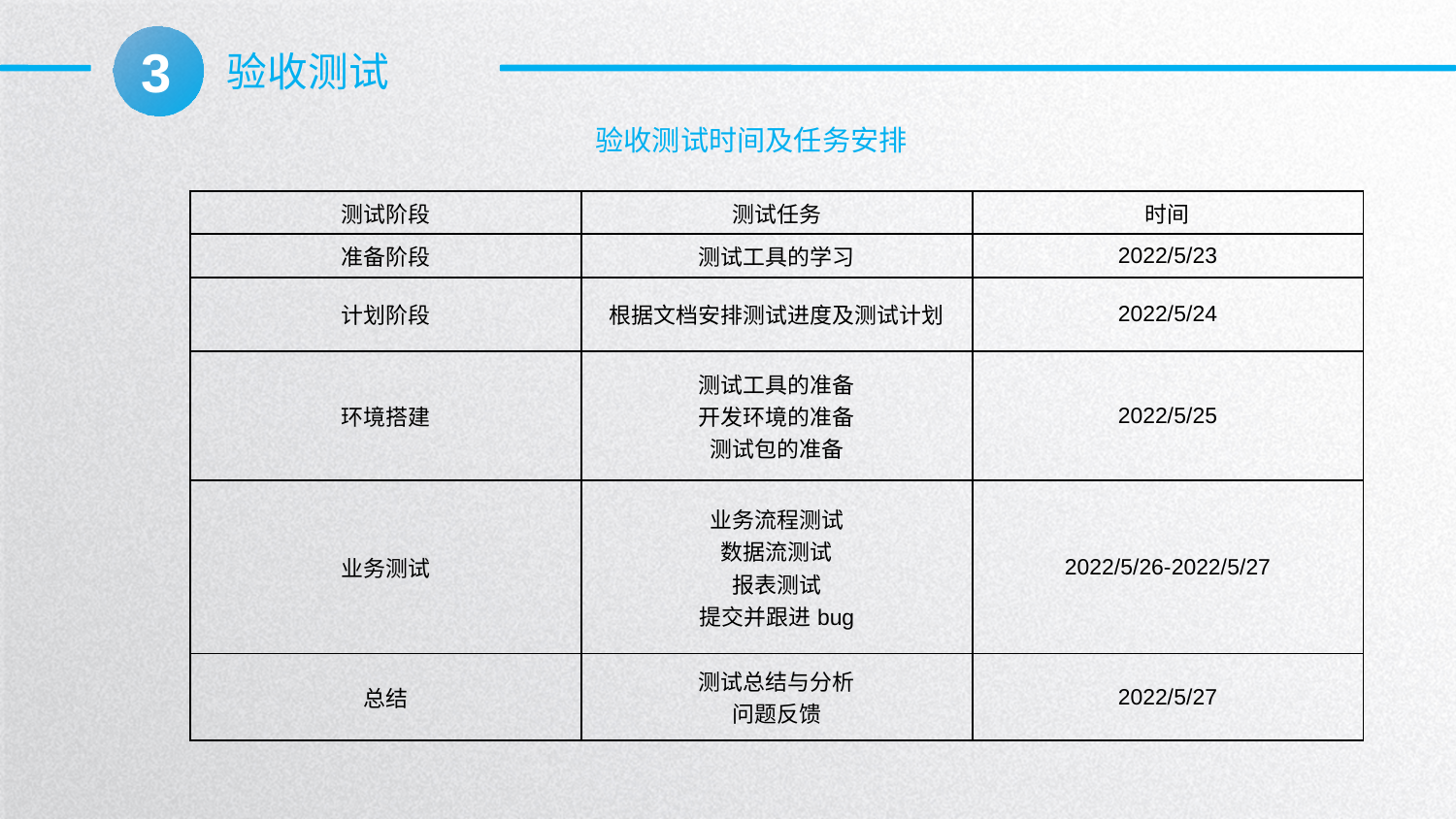

3
验收测试

验收测试时间及任务安排

| 测试阶段 | 测试任务 | 时间 |
| --- | --- | --- |
| 准备阶段 | 测试工具的学习 | 2022/5/23 |
| 计划阶段 | 根据文档安排测试进度及测试计划 | 2022/5/24 |
| 环境搭建 | 测试工具的准备 开发环境的准备 测试包的准备 | 2022/5/25 |
| 业务测试 | 业务流程测试 数据流测试 报表测试 提交并跟进bug | 2022/5/26-2022/5/27 |
| 总结 | 测试总结与分析 问题反馈 | 2022/5/27 |